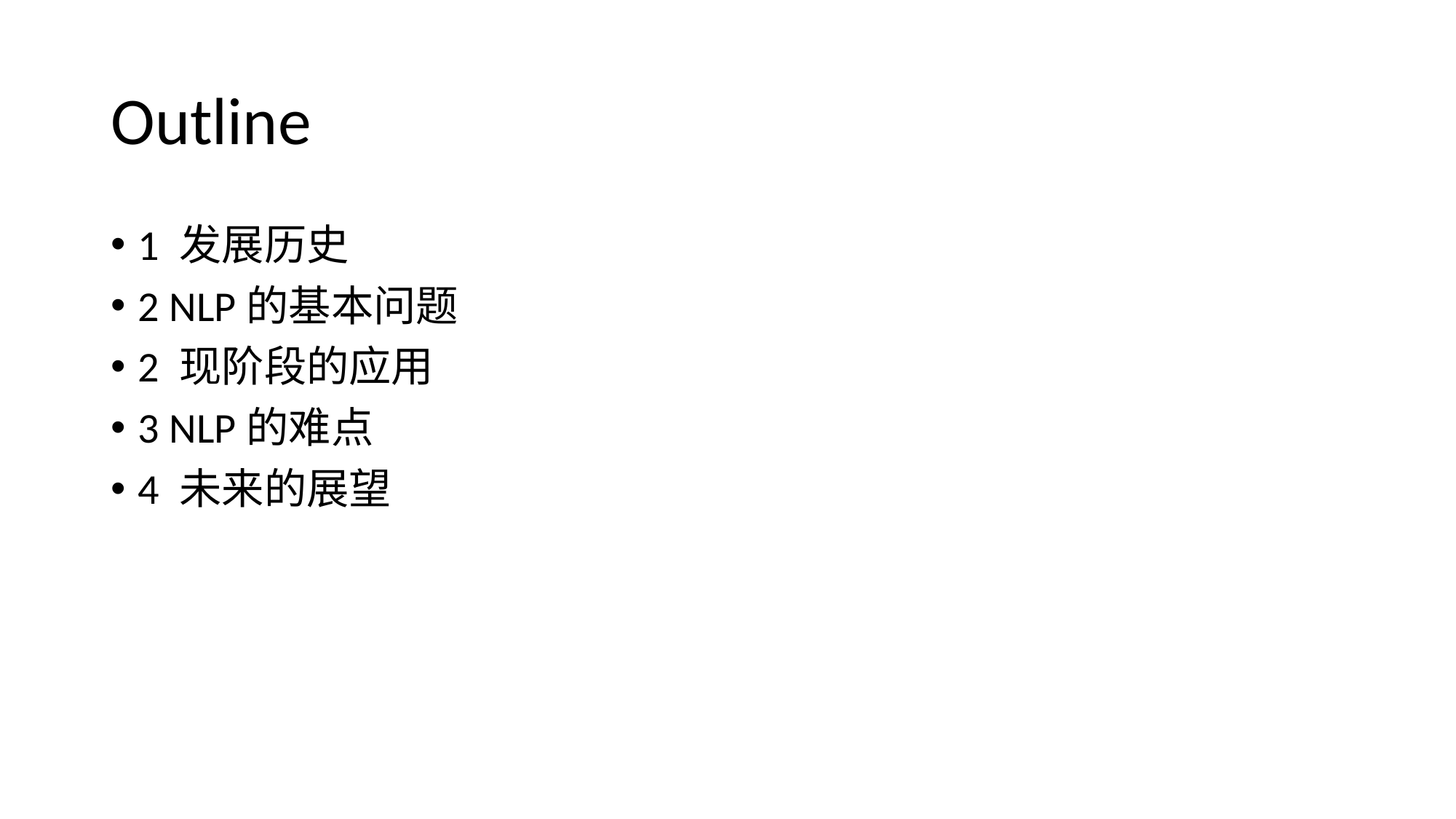

# Outline
1 发展历史
2 NLP的基本问题
2 现阶段的应用
3 NLP的难点
4 未来的展望